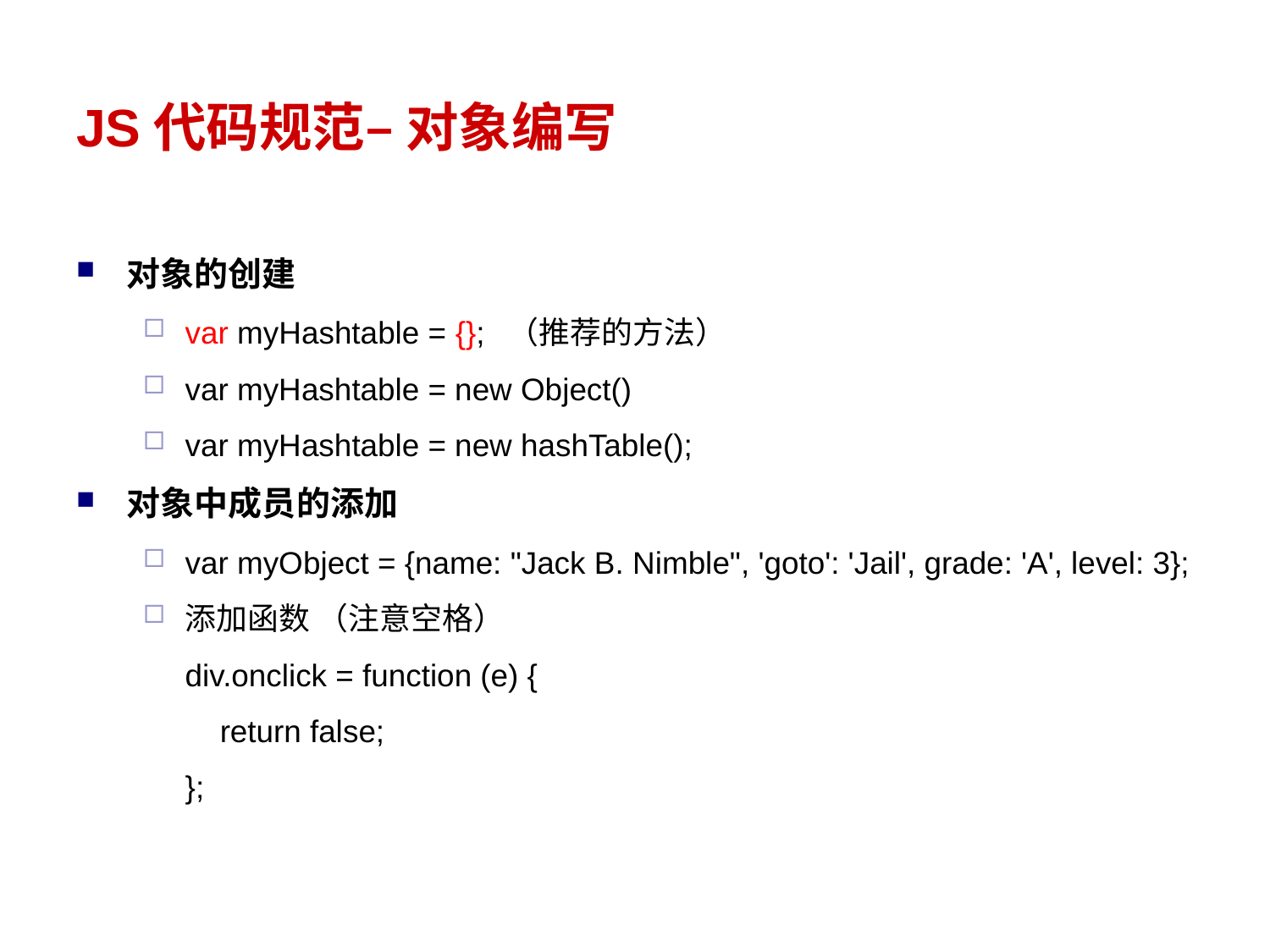

# JS代码规范– 对象编写
对象的创建
var myHashtable = {};  （推荐的方法）
var myHashtable = new Object()
var myHashtable = new hashTable();
对象中成员的添加
var myObject = {name: "Jack B. Nimble", 'goto': 'Jail', grade: 'A', level: 3};
添加函数 （注意空格）
	div.onclick = function (e) {
   	    return false;
	};